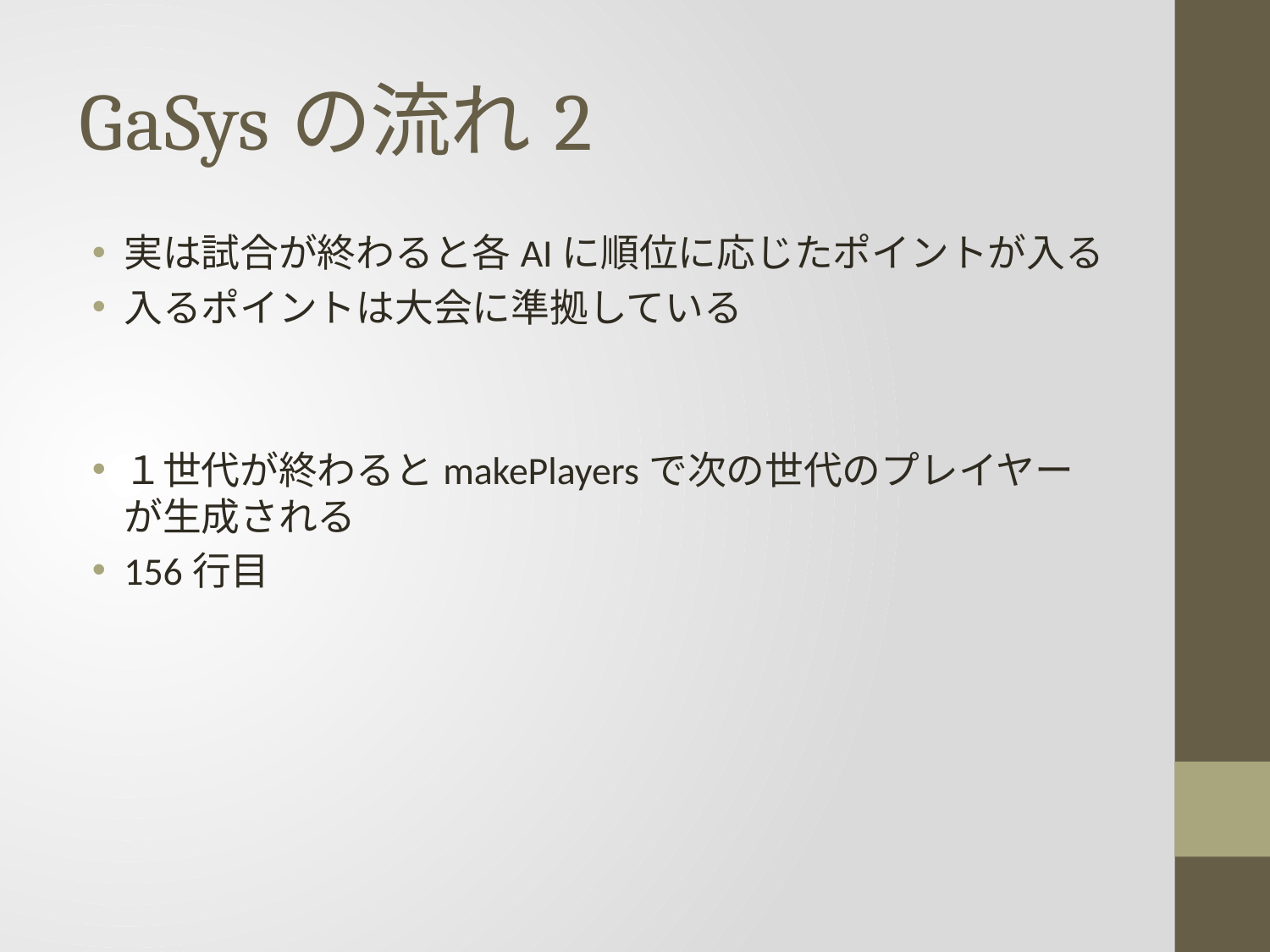

# GaSysの流れ2
実は試合が終わると各AIに順位に応じたポイントが入る
入るポイントは大会に準拠している

１世代が終わるとmakePlayersで次の世代のプレイヤーが生成される
156行目